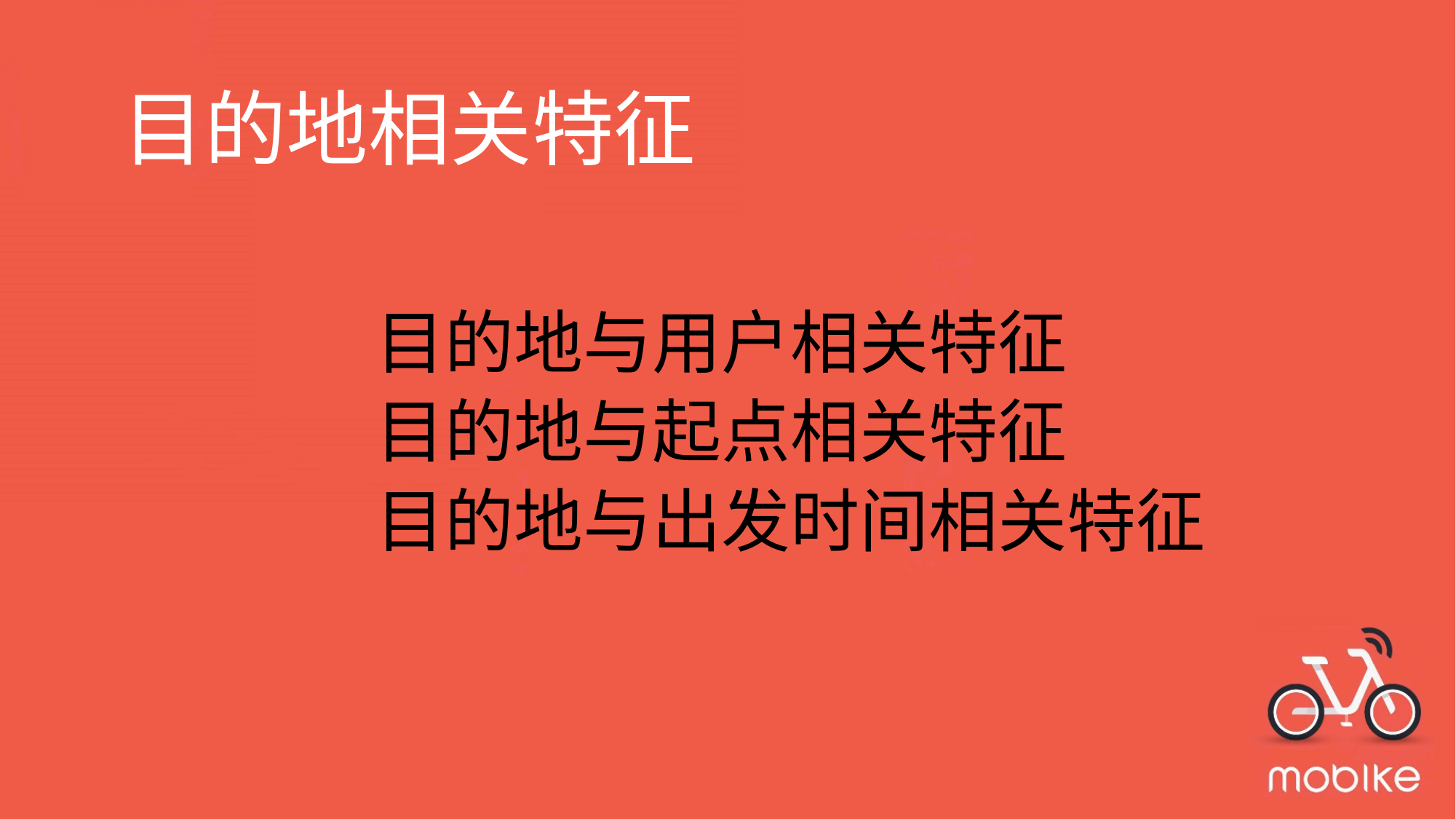

目的地相关特征
目的地与用户相关特征
目的地与起点相关特征
目的地与出发时间相关特征